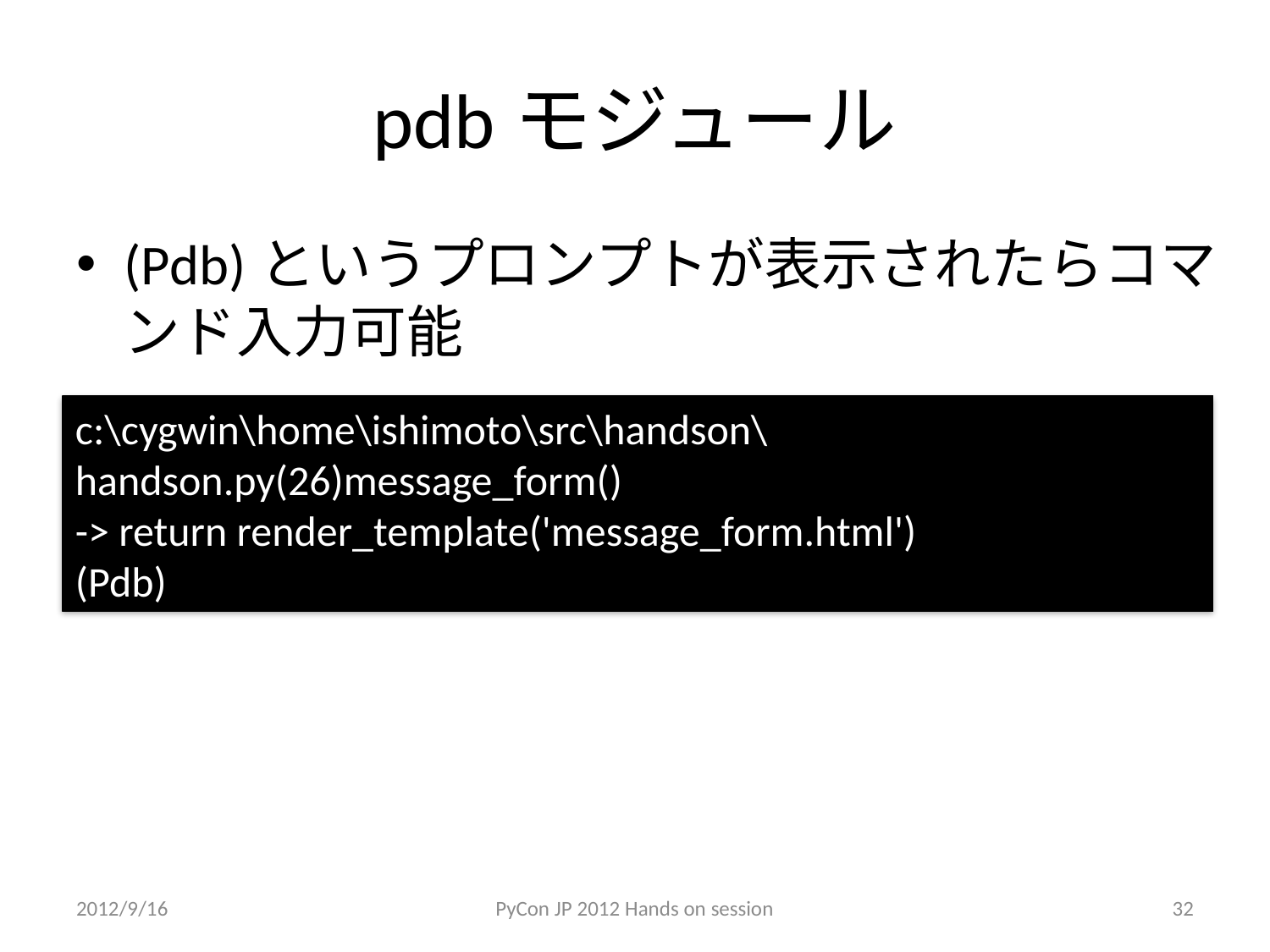

# pdbモジュール
(Pdb)というプロンプトが表示されたらコマンド入力可能
c:\cygwin\home\ishimoto\src\handson\handson.py(26)message_form()
-> return render_template('message_form.html')
(Pdb)
2012/9/16
PyCon JP 2012 Hands on session
32